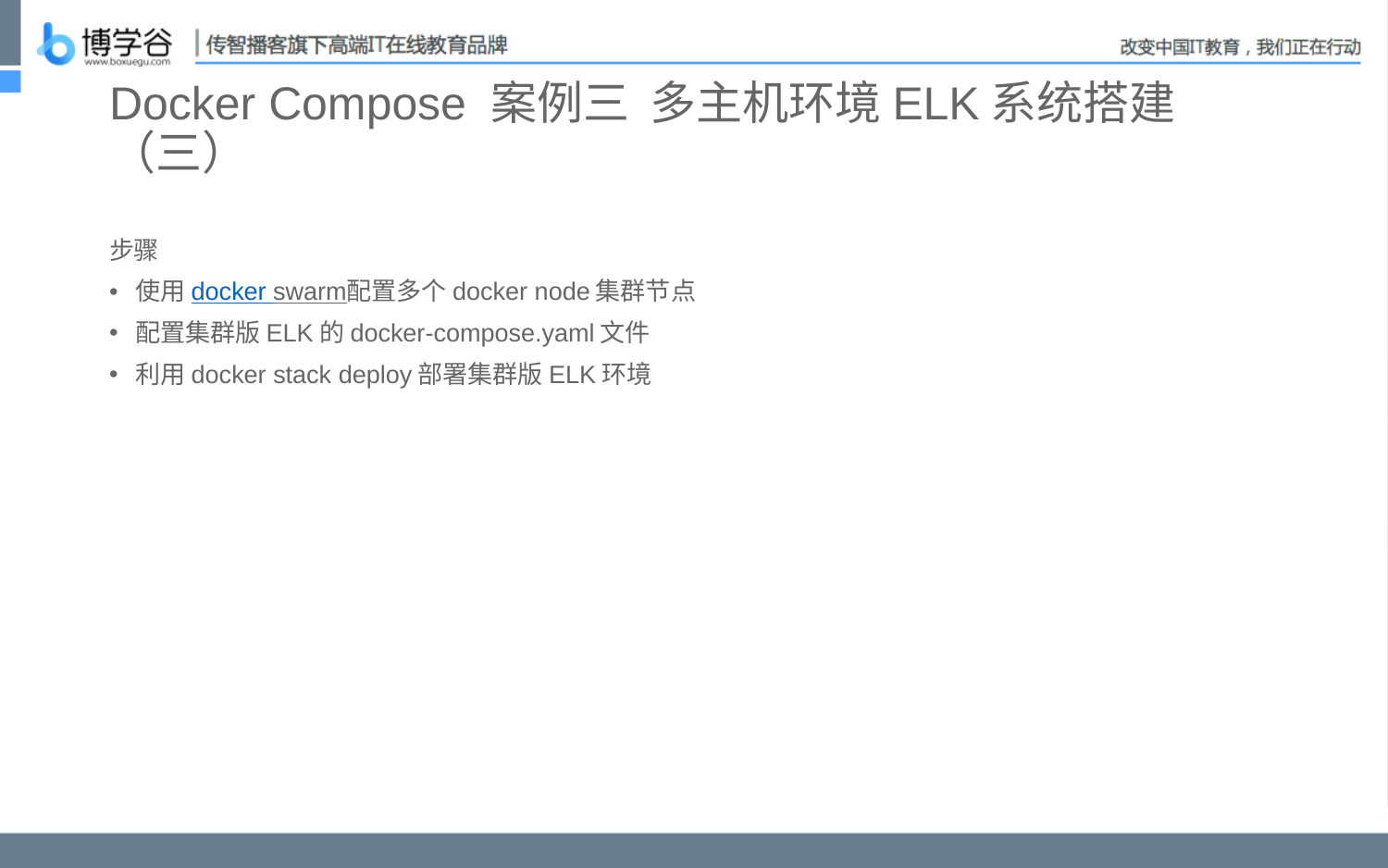

# Docker Compose 案例三  多主机环境ELK系统搭建（三）
步骤
使用docker swarm配置多个docker node集群节点
配置集群版ELK的docker-compose.yaml文件
利用docker stack deploy部署集群版ELK环境